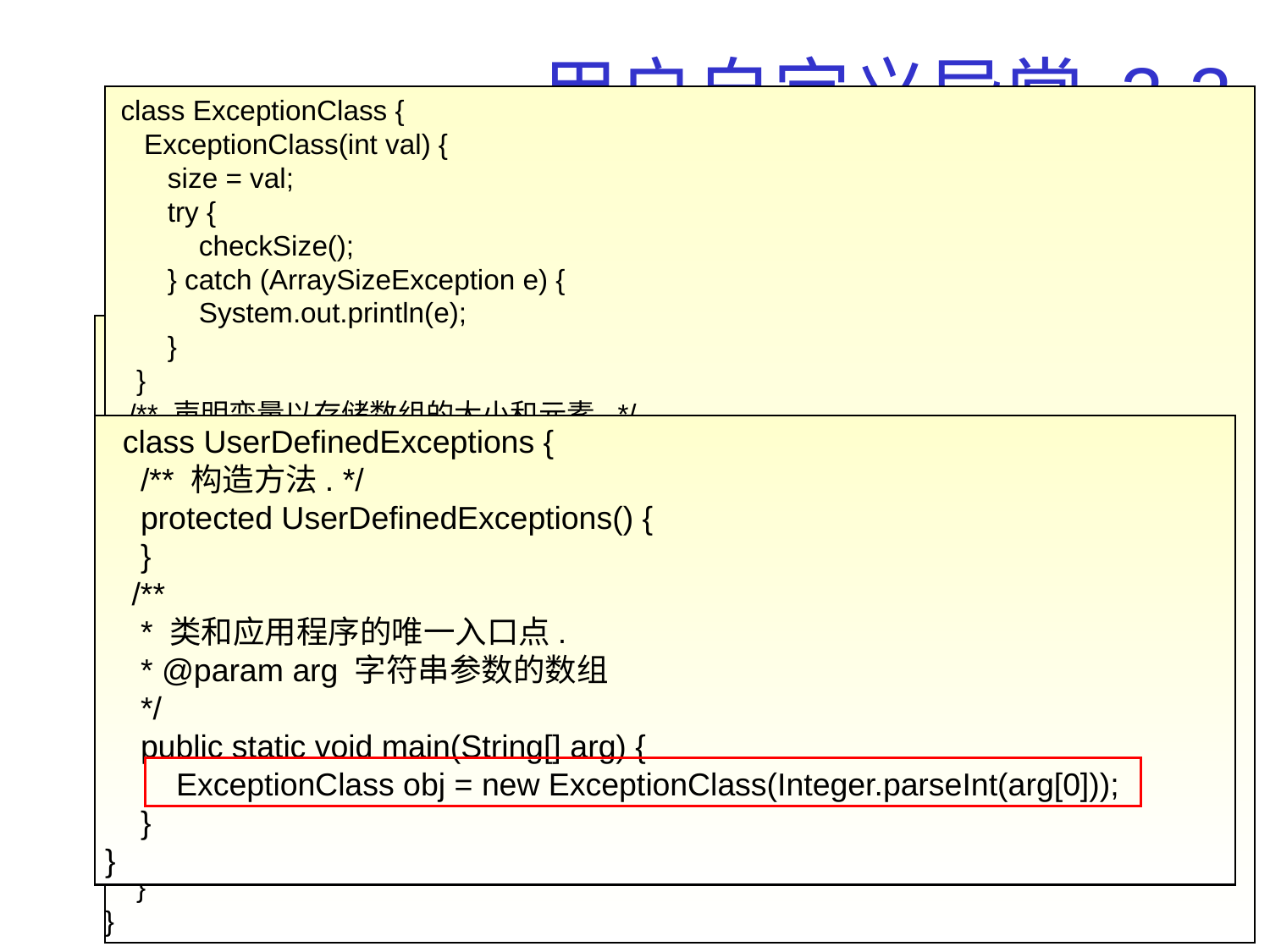

# 用户自定义异常 2-2
  class ExceptionClass {
     ExceptionClass(int val) {
        size = val;
        try {
            checkSize();
        } catch (ArraySizeException e) {
            System.out.println(e);
        }
    }
   /** 声明变量以存储数组的大小和元素. */
    private int size;
    private int[] array;
    /** 检查数组长度的方法.
      *  @ throws 一个 ArraySizeException
      */
    public void checkSize() throws ArraySizeException {
        if (size < 0) {
            throw new ArraySizeException();
        }
        array = new int[3];
        for (int count = 0; count < 3; count++) {
        array[count] = count + 1;
        }
    }
}
创建用户自定义异常
继承 Exception 或其子类
class ArraySizeException extends NegativeArraySizeException  {
     /** 构造方法。 */
     ArraySizeException()  {
         super(“您传递的数组大小非法");
    }
}
  class UserDefinedExceptions {
    /** 构造方法. */
    protected UserDefinedExceptions() {
    }
   /**
    * 类和应用程序的唯一入口点.
    * @param arg 字符串参数的数组
    */
    public static void main(String[] arg) {
        ExceptionClass obj = new ExceptionClass(Integer.parseInt(arg[0]));
    }
}

示例： 示例 6
20